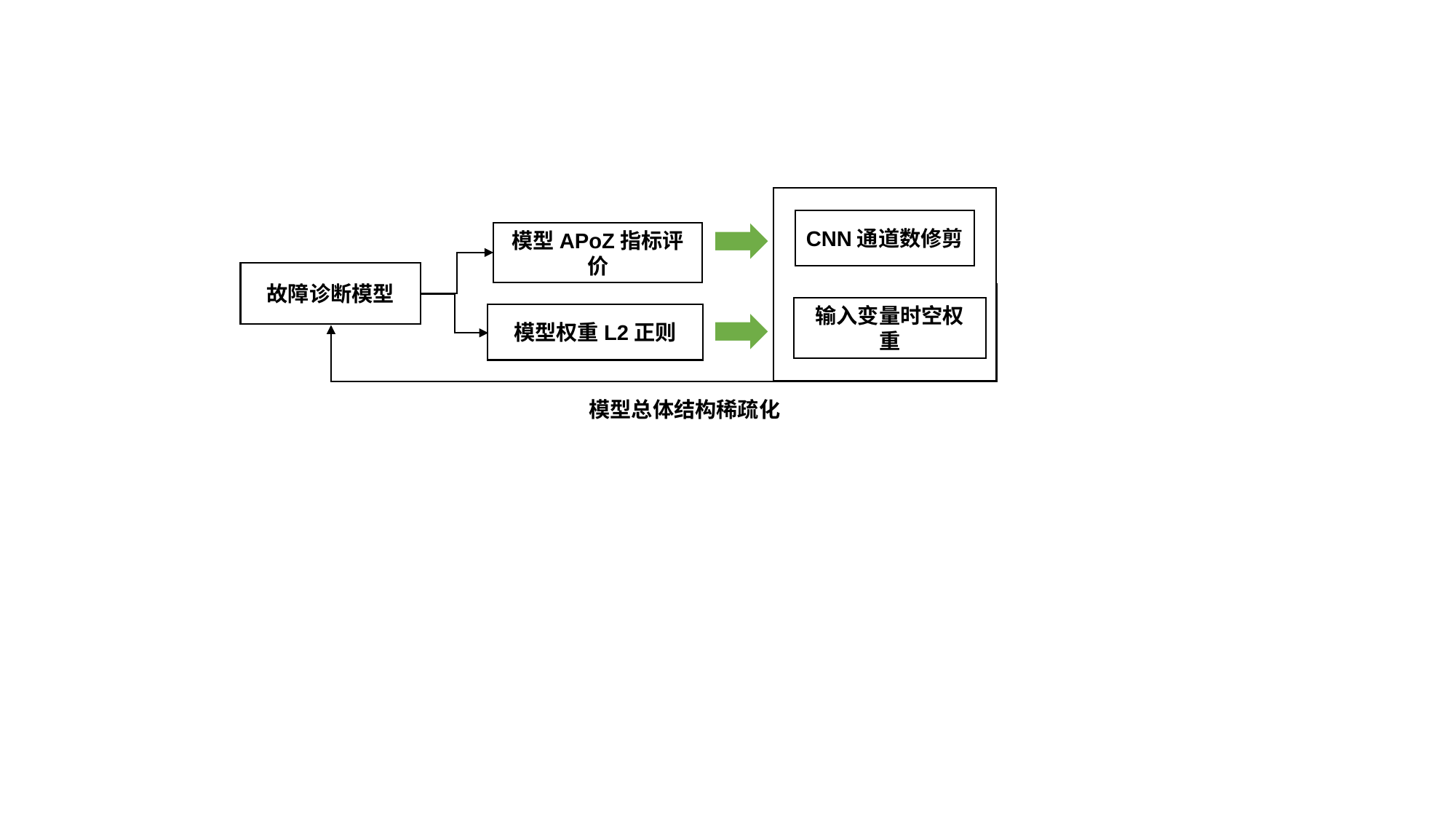

CNN通道数修剪

模型APoZ指标评价

故障诊断模型

输入变量时空权重

模型权重L2正则

模型总体结构稀疏化